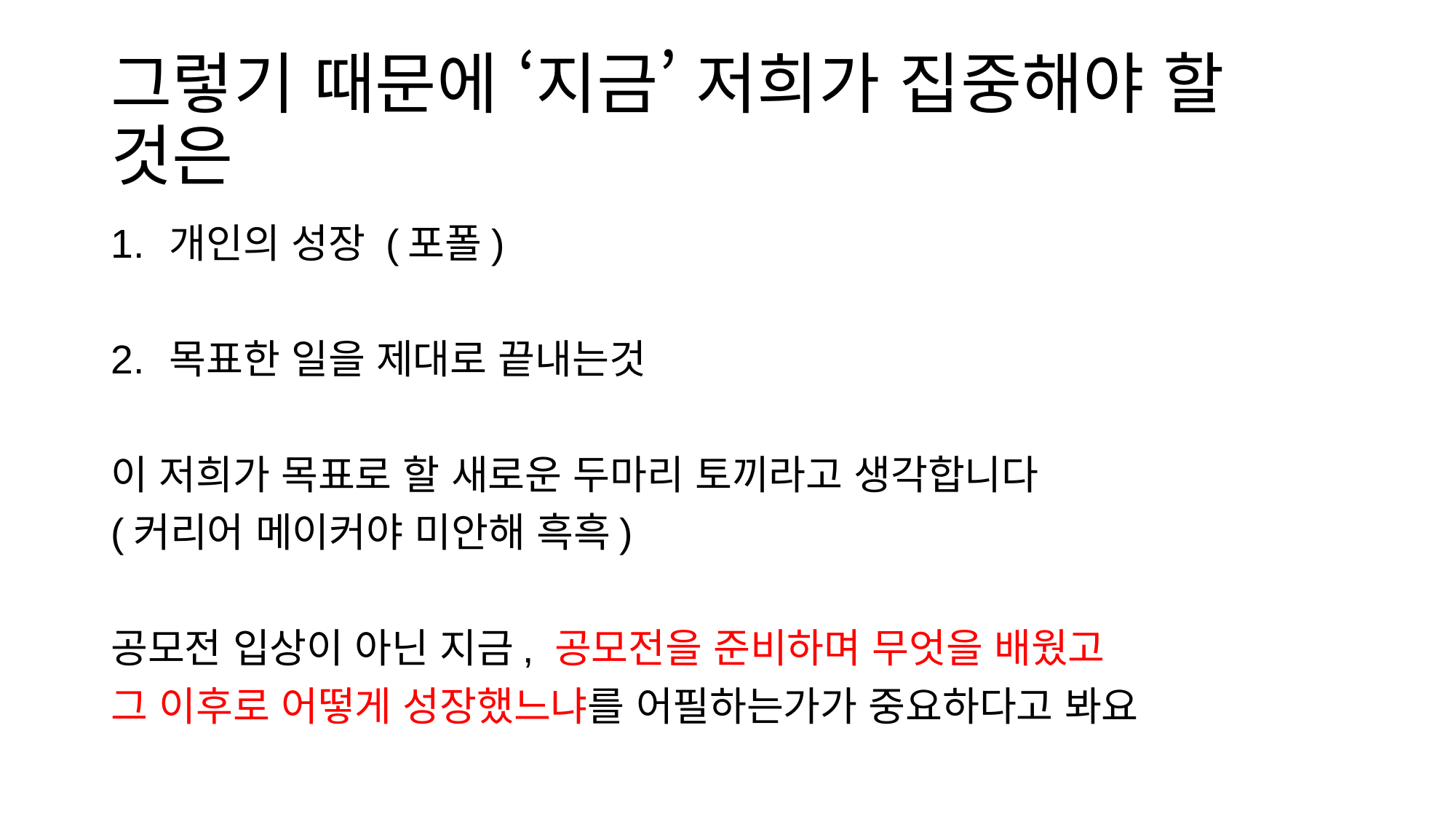

# 그렇기 때문에 ‘지금’ 저희가 집중해야 할 것은
개인의 성장 (포폴)

목표한 일을 제대로 끝내는것

이 저희가 목표로 할 새로운 두마리 토끼라고 생각합니다
(커리어 메이커야 미안해 흑흑)

공모전 입상이 아닌 지금, 공모전을 준비하며 무엇을 배웠고
그 이후로 어떻게 성장했느냐를 어필하는가가 중요하다고 봐요